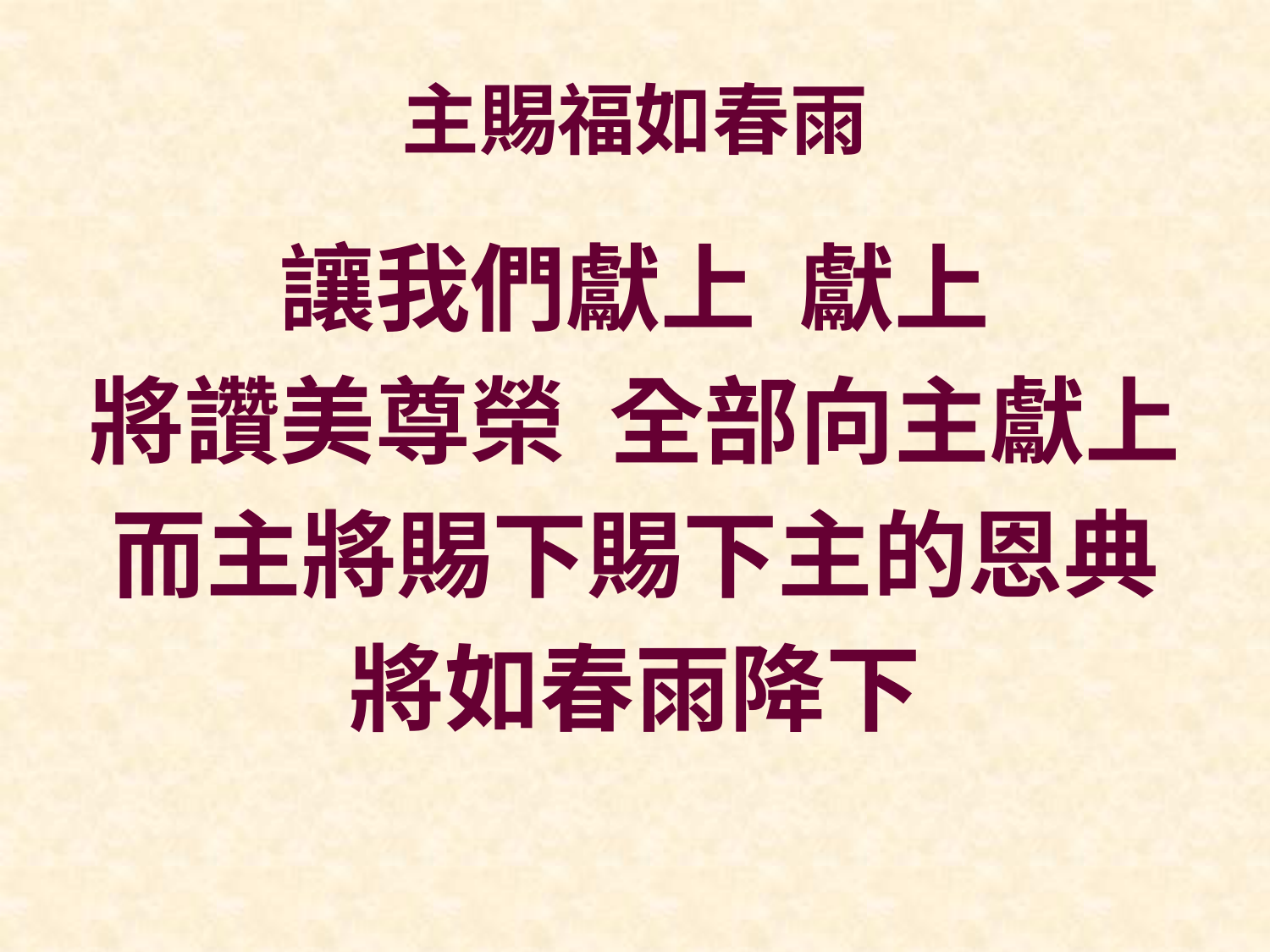

# 主賜福如春雨
讓我們獻上  獻上
將讚美尊榮  全部向主獻上
而主將賜下賜下主的恩典
將如春雨降下